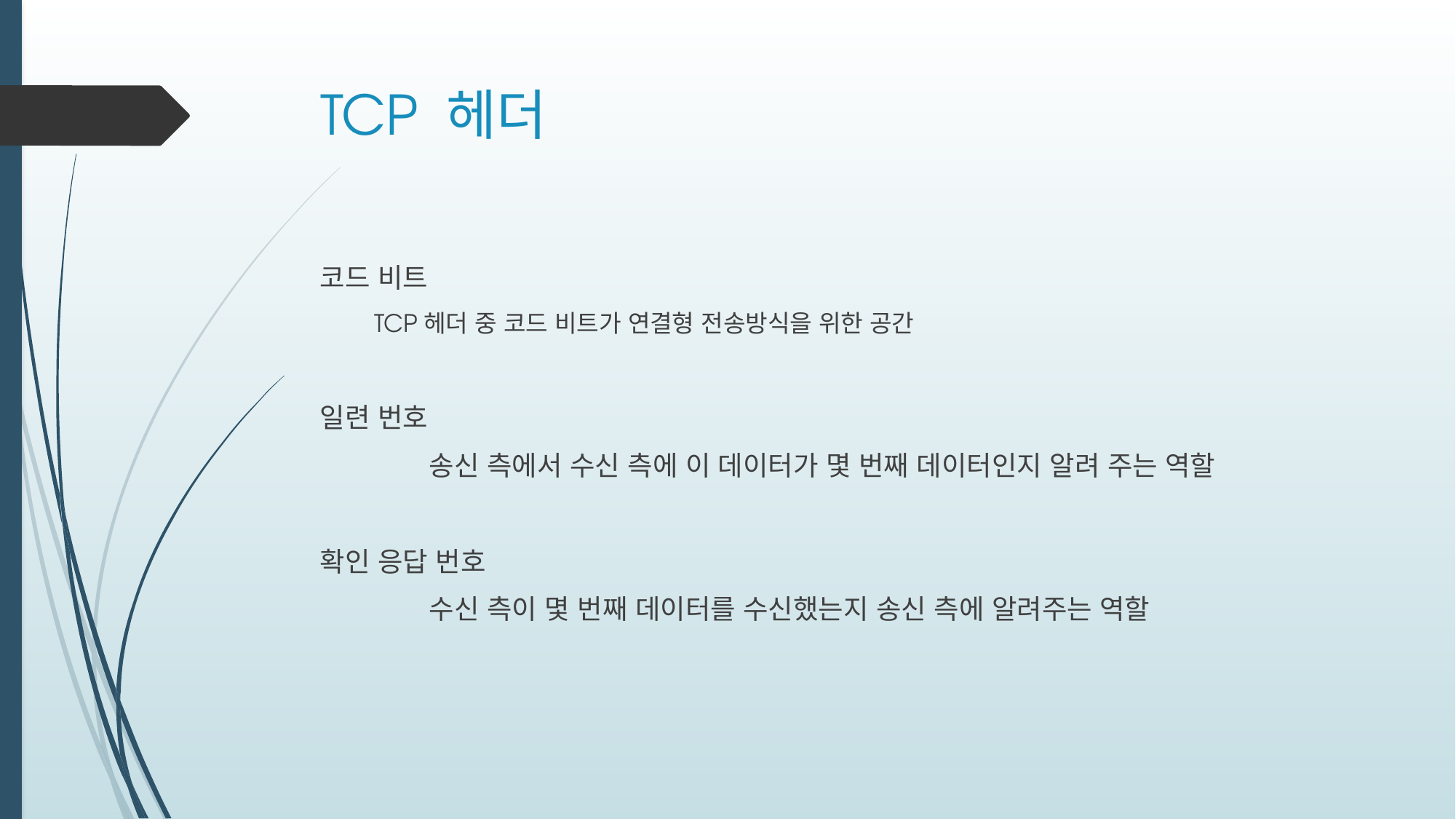

# TCP 헤더
코드 비트
TCP헤더 중 코드 비트가 연결형 전송방식을 위한 공간

일련 번호
	송신 측에서 수신 측에 이 데이터가 몇 번째 데이터인지 알려 주는 역할

확인 응답 번호
	수신 측이 몇 번째 데이터를 수신했는지 송신 측에 알려주는 역할